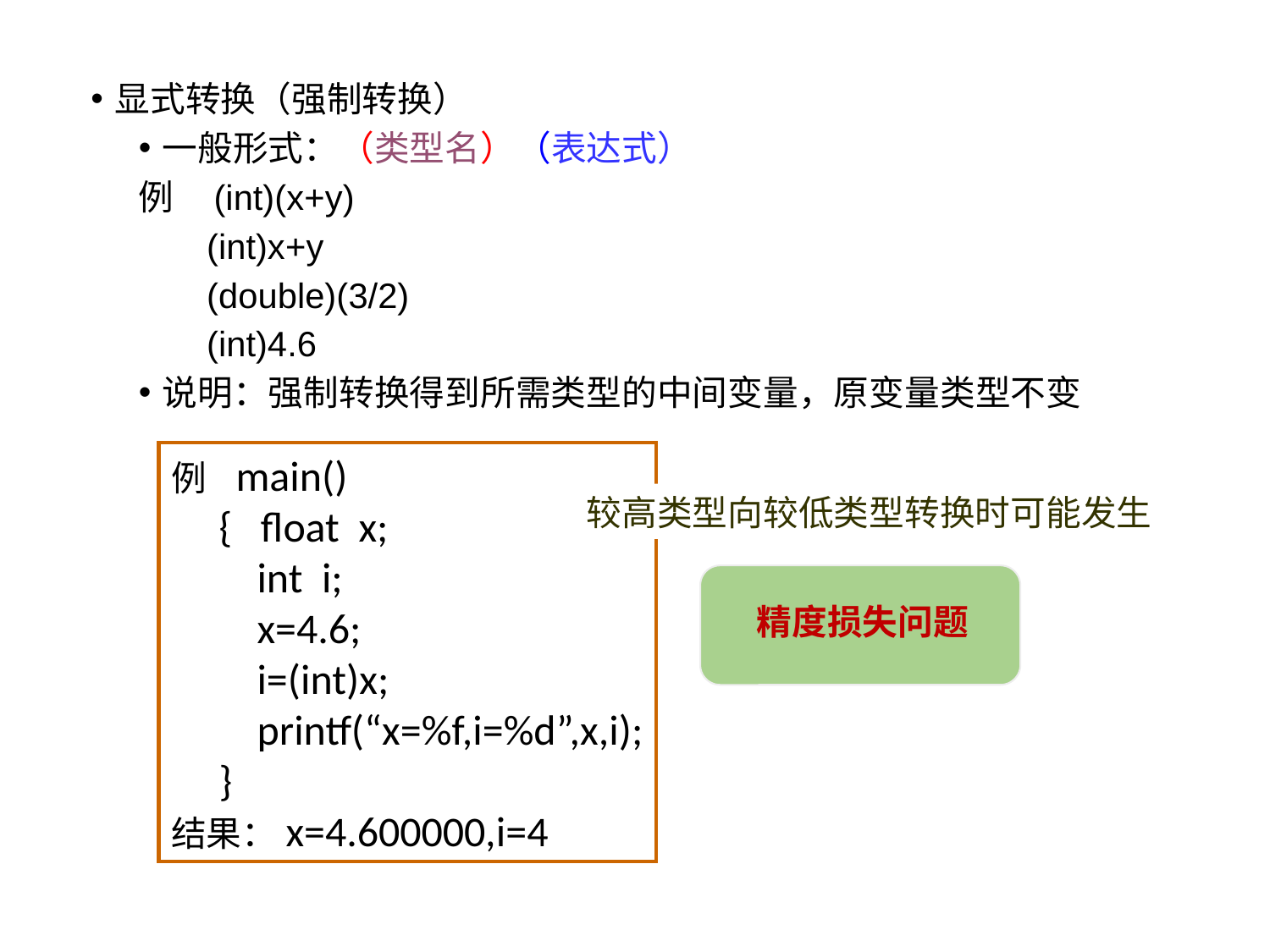

显式转换（强制转换）
一般形式：（类型名）（表达式）
例    (int)(x+y)
       (int)x+y
       (double)(3/2)
       (int)4.6
说明：强制转换得到所需类型的中间变量，原变量类型不变
例  main()
     {   float  x;
         int  i;
         x=4.6;
         i=(int)x;
         printf(“x=%f,i=%d”,x,i);
     }
结果：x=4.600000,i=4
较高类型向较低类型转换时可能发生

精度损失问题